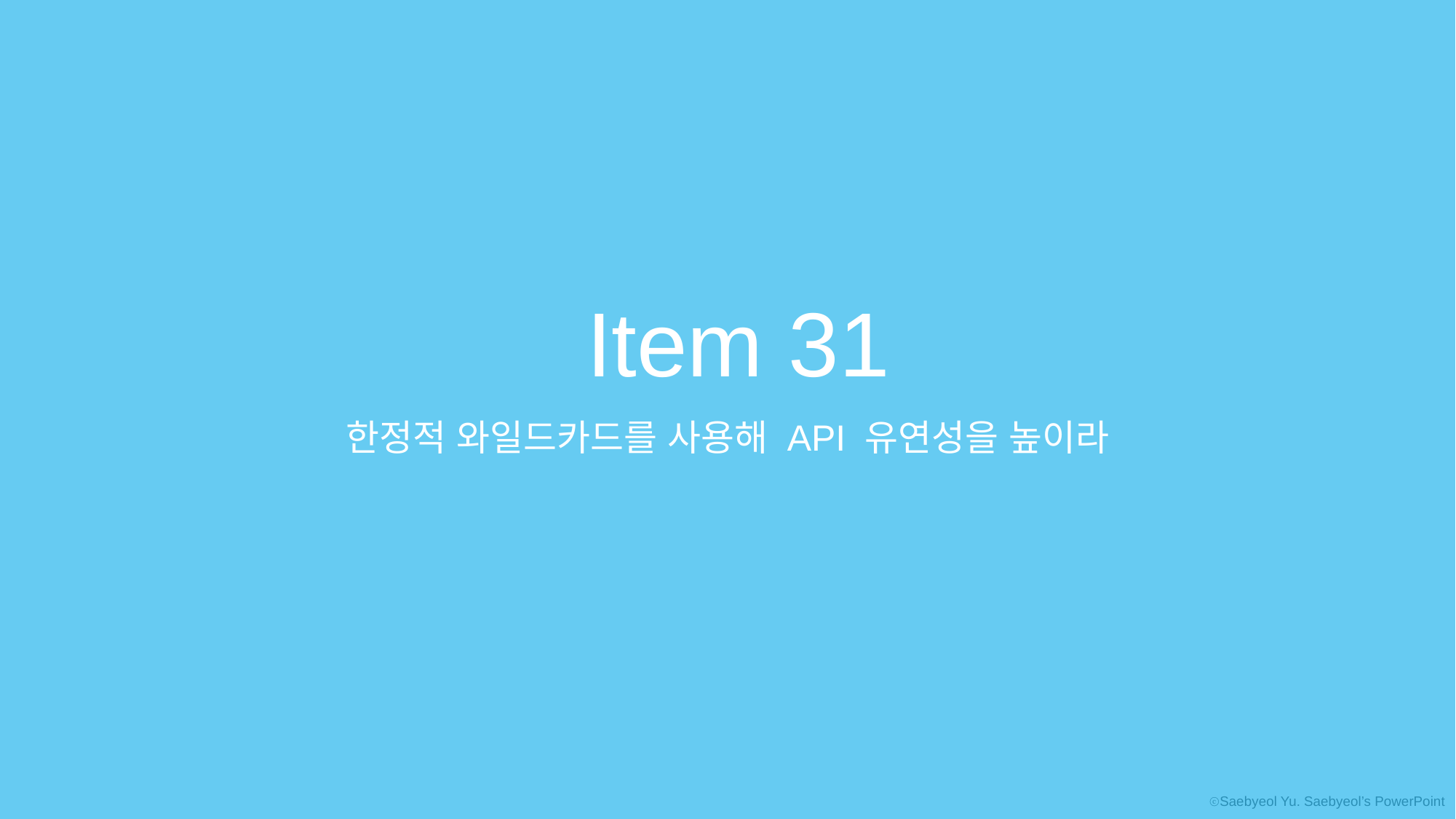

Item 31
한정적 와일드카드를 사용해 API 유연성을 높이라